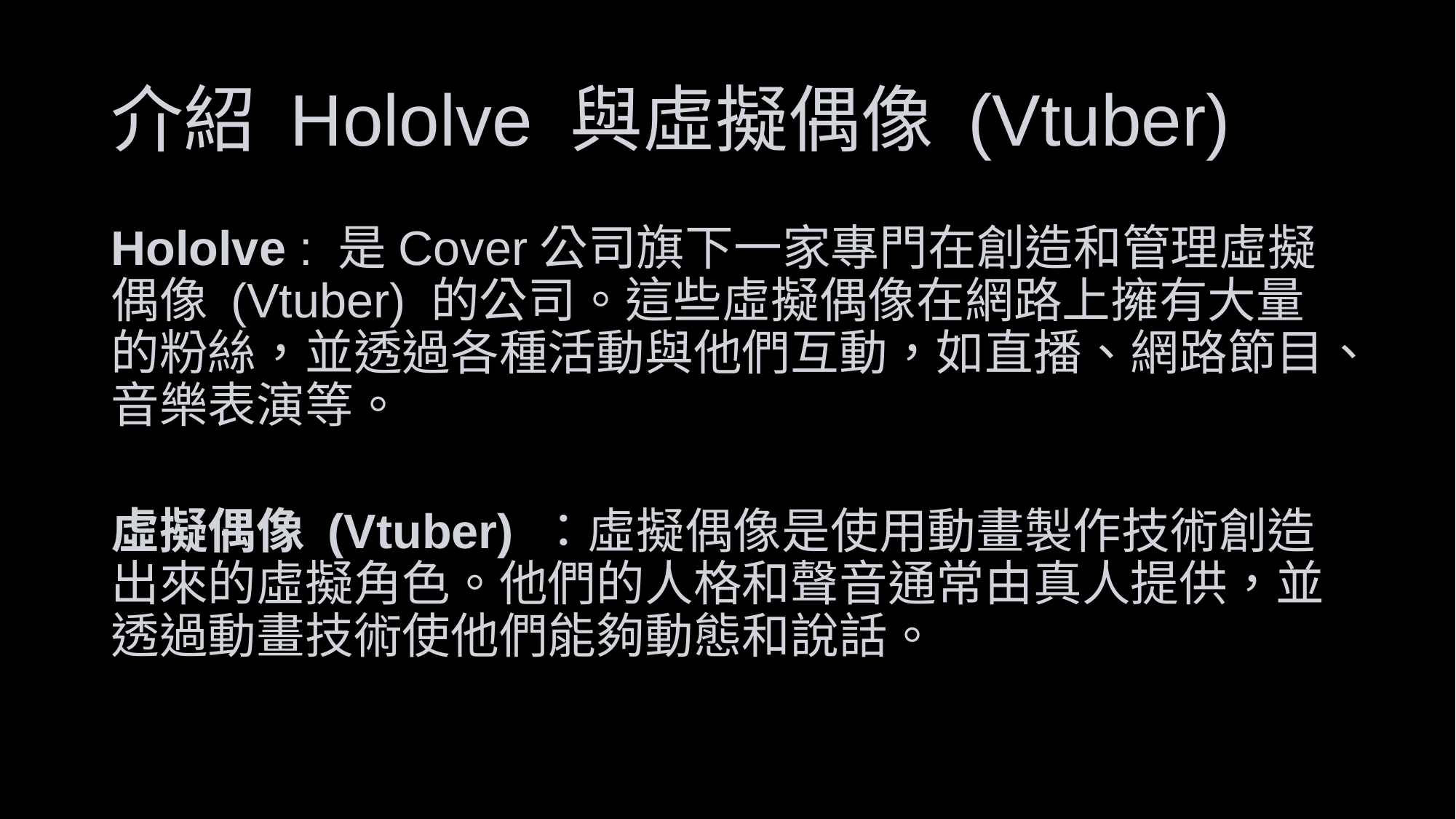

# 介紹 Hololve 與虛擬偶像 (Vtuber)
Hololve : 是Cover公司旗下一家專門在創造和管理虛擬偶像 (Vtuber) 的公司。這些虛擬偶像在網路上擁有大量的粉絲，並透過各種活動與他們互動，如直播、網路節目、音樂表演等。
虛擬偶像 (Vtuber) ：虛擬偶像是使用動畫製作技術創造出來的虛擬角色。他們的人格和聲音通常由真人提供，並透過動畫技術使他們能夠動態和說話。